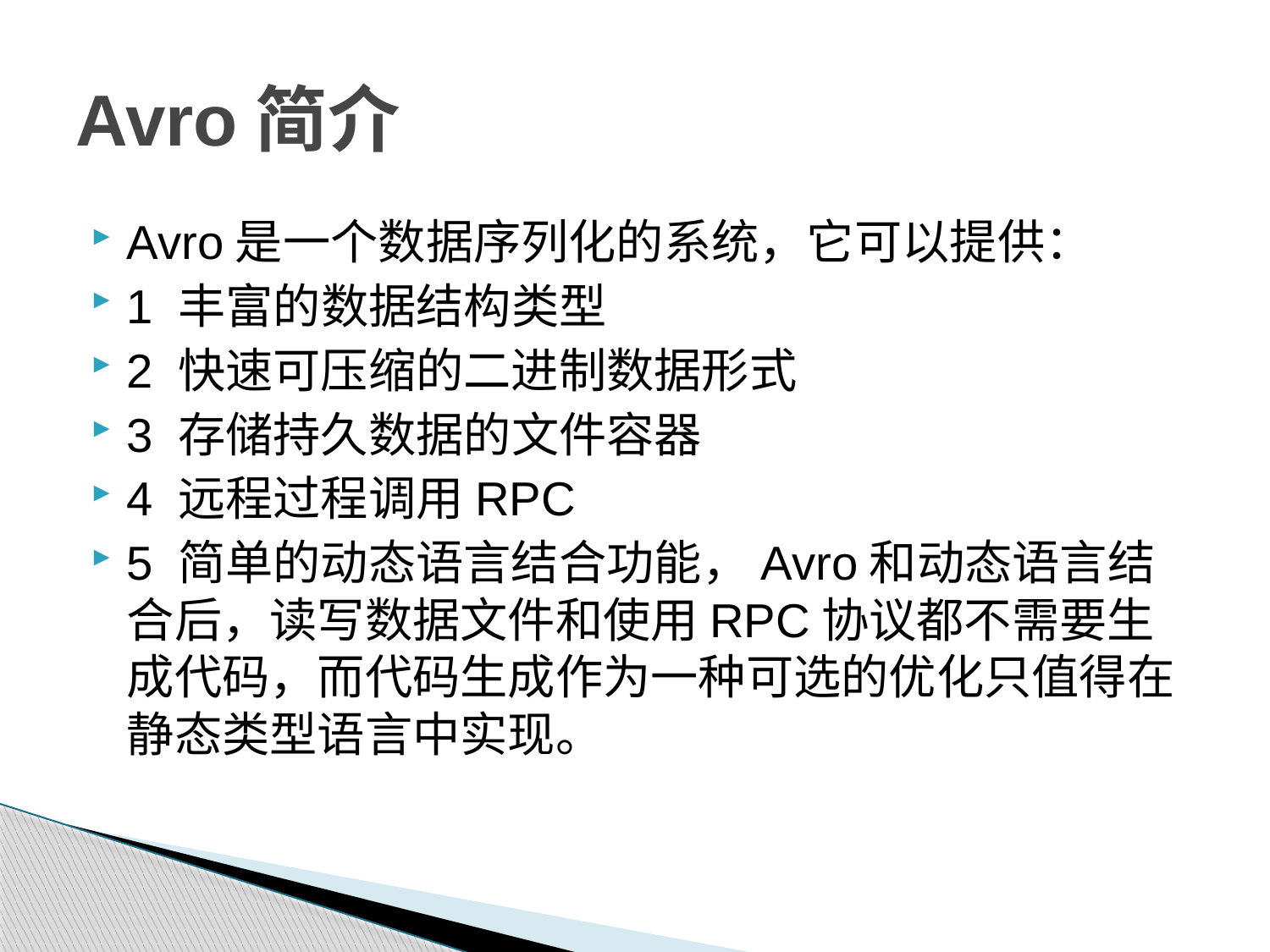

# Avro简介
Avro是一个数据序列化的系统，它可以提供：
1 丰富的数据结构类型
2 快速可压缩的二进制数据形式
3 存储持久数据的文件容器
4 远程过程调用RPC
5 简单的动态语言结合功能，Avro和动态语言结合后，读写数据文件和使用RPC协议都不需要生成代码，而代码生成作为一种可选的优化只值得在静态类型语言中实现。